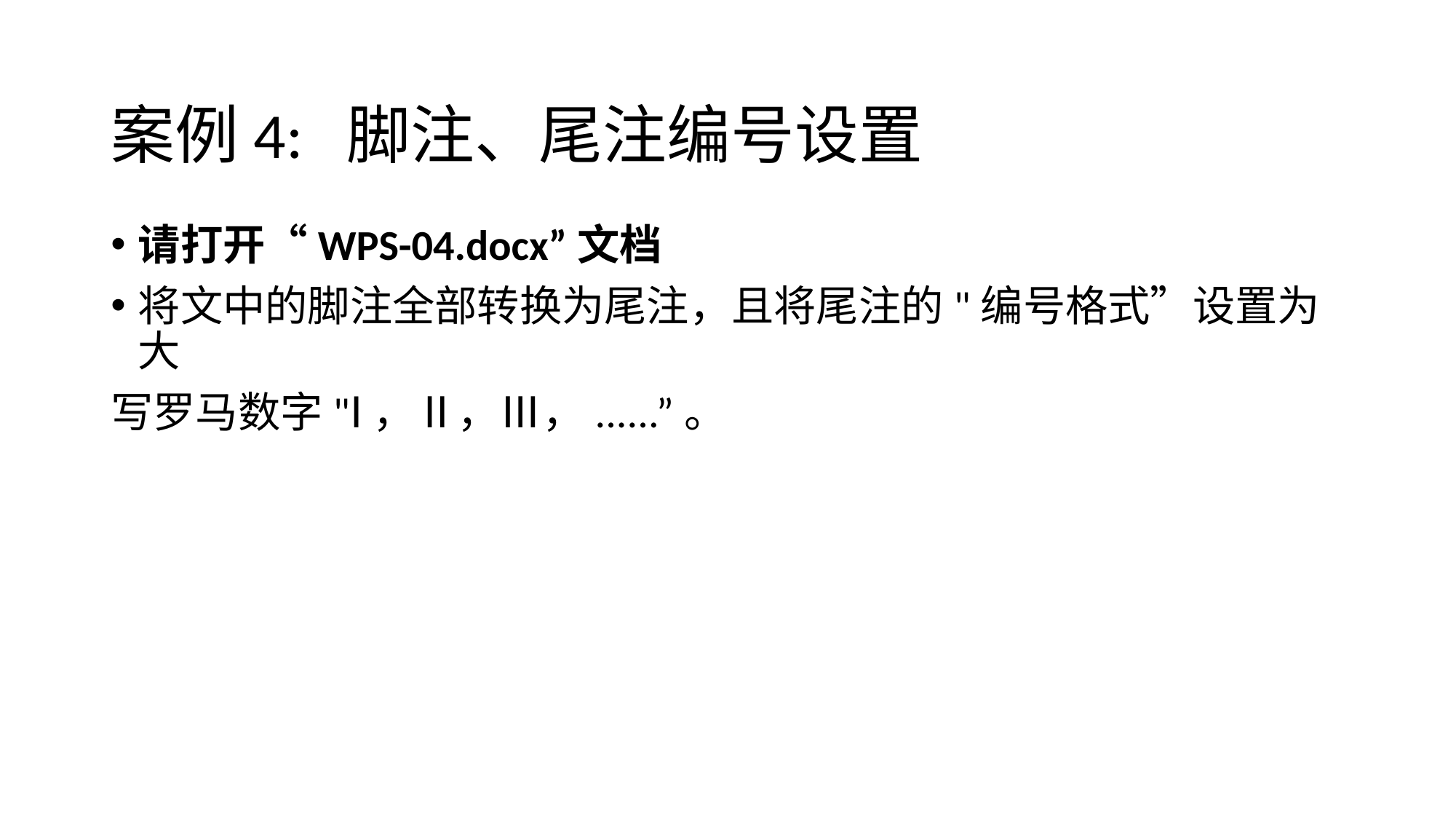

# 案例4:  脚注、尾注编号设置
请打开“WPS-04.docx”文档
将文中的脚注全部转换为尾注，且将尾注的"编号格式”设置为大
写罗马数字"Ⅰ，Ⅱ，Ⅲ，......”。